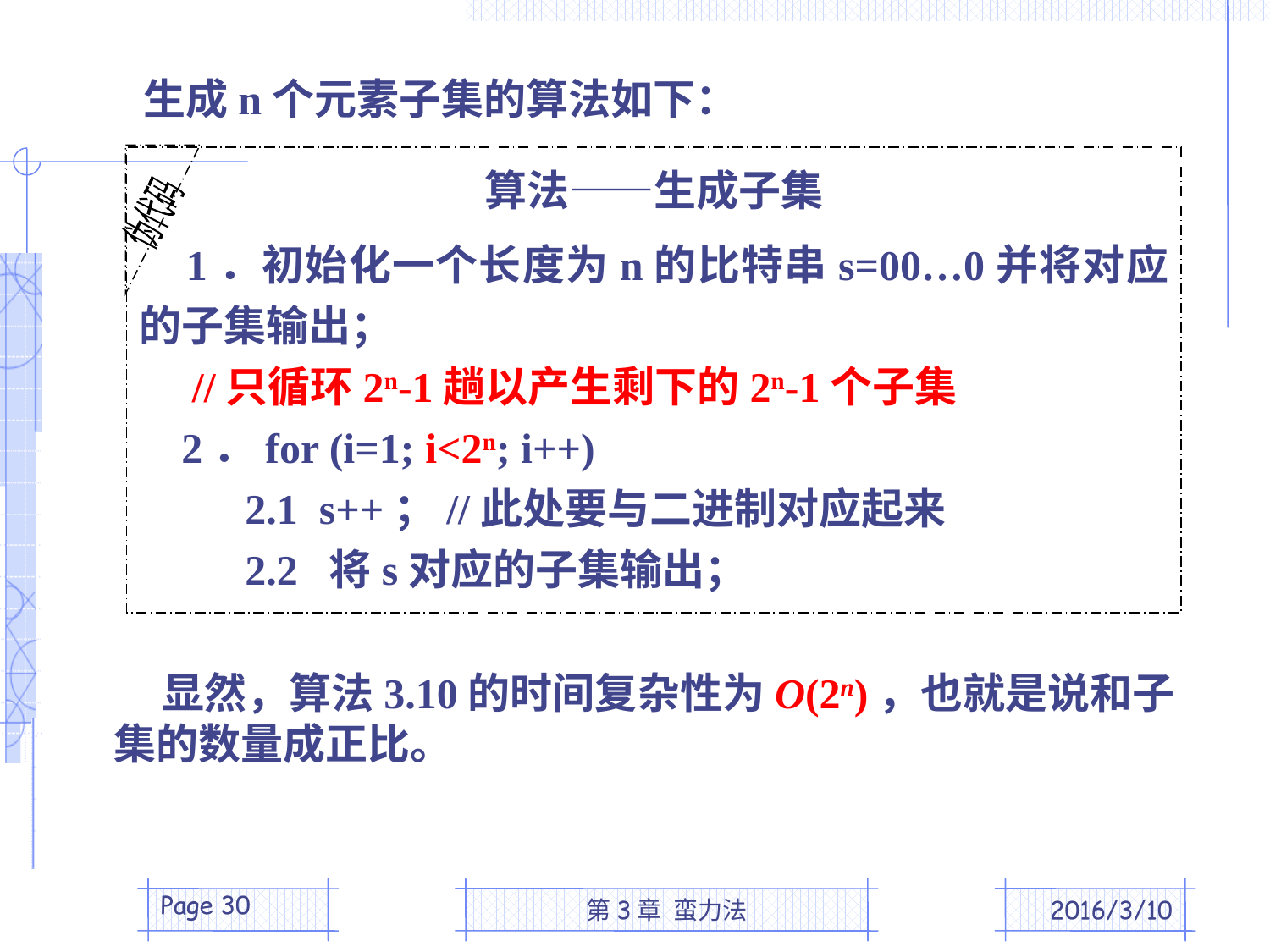

生成n个元素子集的算法如下：

伪代码
算法——生成子集
    1．初始化一个长度为n的比特串s=00…0并将对应的子集输出；
     //只循环2n-1趟以产生剩下的2n-1个子集
    2．for (i=1; i<2n; i++)
          2.1  s++；//此处要与二进制对应起来
          2.2  将s对应的子集输出；
    显然，算法3.10的时间复杂性为O(2n)，也就是说和子集的数量成正比。
Page 30
第3章  蛮力法
2016/3/10